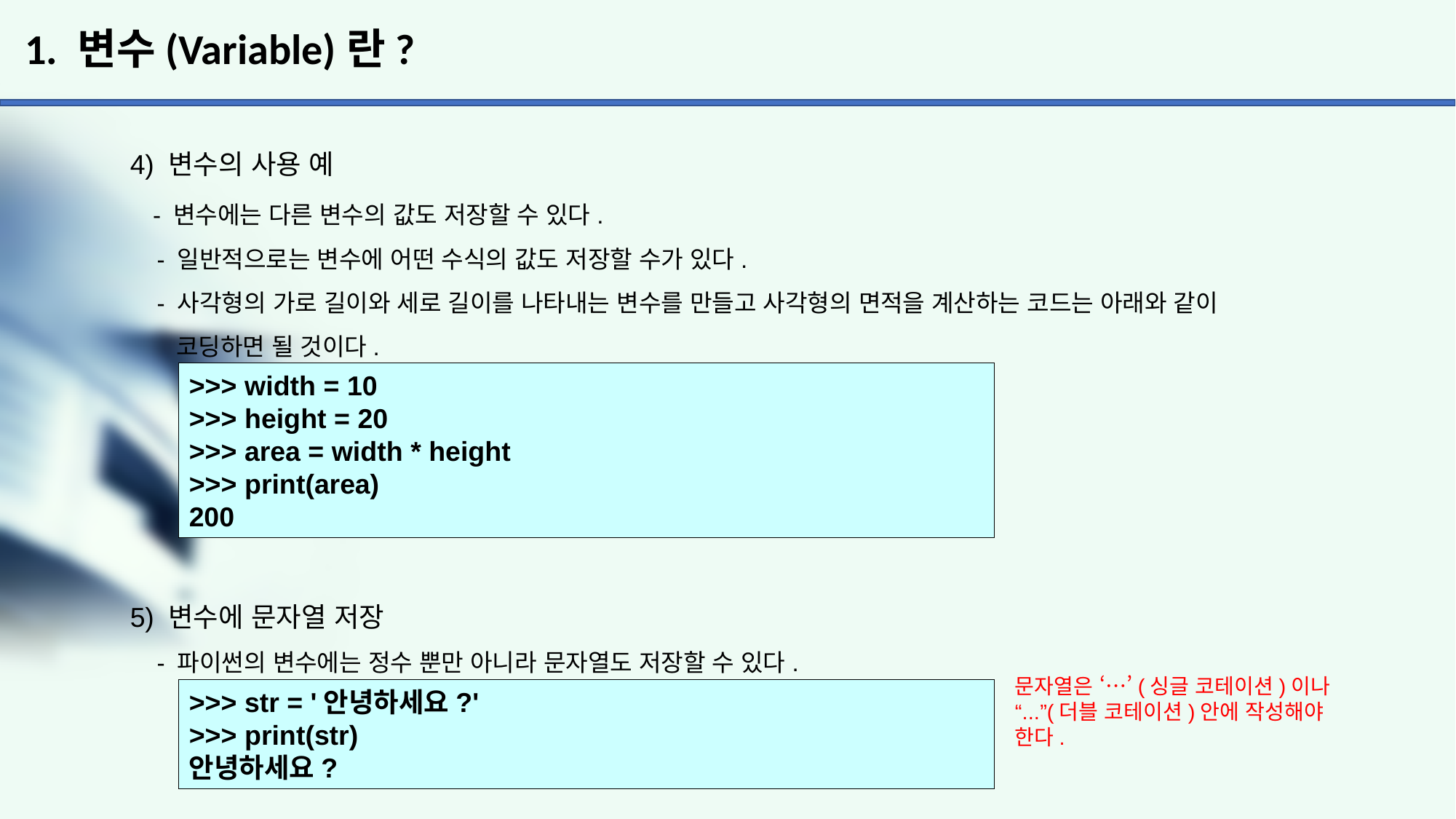

# 1. 변수(Variable)란?
4) 변수의 사용 예
   - 변수에는 다른 변수의 값도 저장할 수 있다.
    - 일반적으로는 변수에 어떤 수식의 값도 저장할 수가 있다.
    - 사각형의 가로 길이와 세로 길이를 나타내는 변수를 만들고 사각형의 면적을 계산하는 코드는 아래와 같이
      코딩하면 될 것이다.

5) 변수에 문자열 저장
    - 파이썬의 변수에는 정수 뿐만 아니라 문자열도 저장할 수 있다.
>>> width = 10
>>> height = 20
>>> area = width * height
>>> print(area)
200
문자열은 ‘…’(싱글 코테이션)이나
“...”(더블 코테이션)안에 작성해야
한다.
>>> str = '안녕하세요?'
>>> print(str)
안녕하세요?